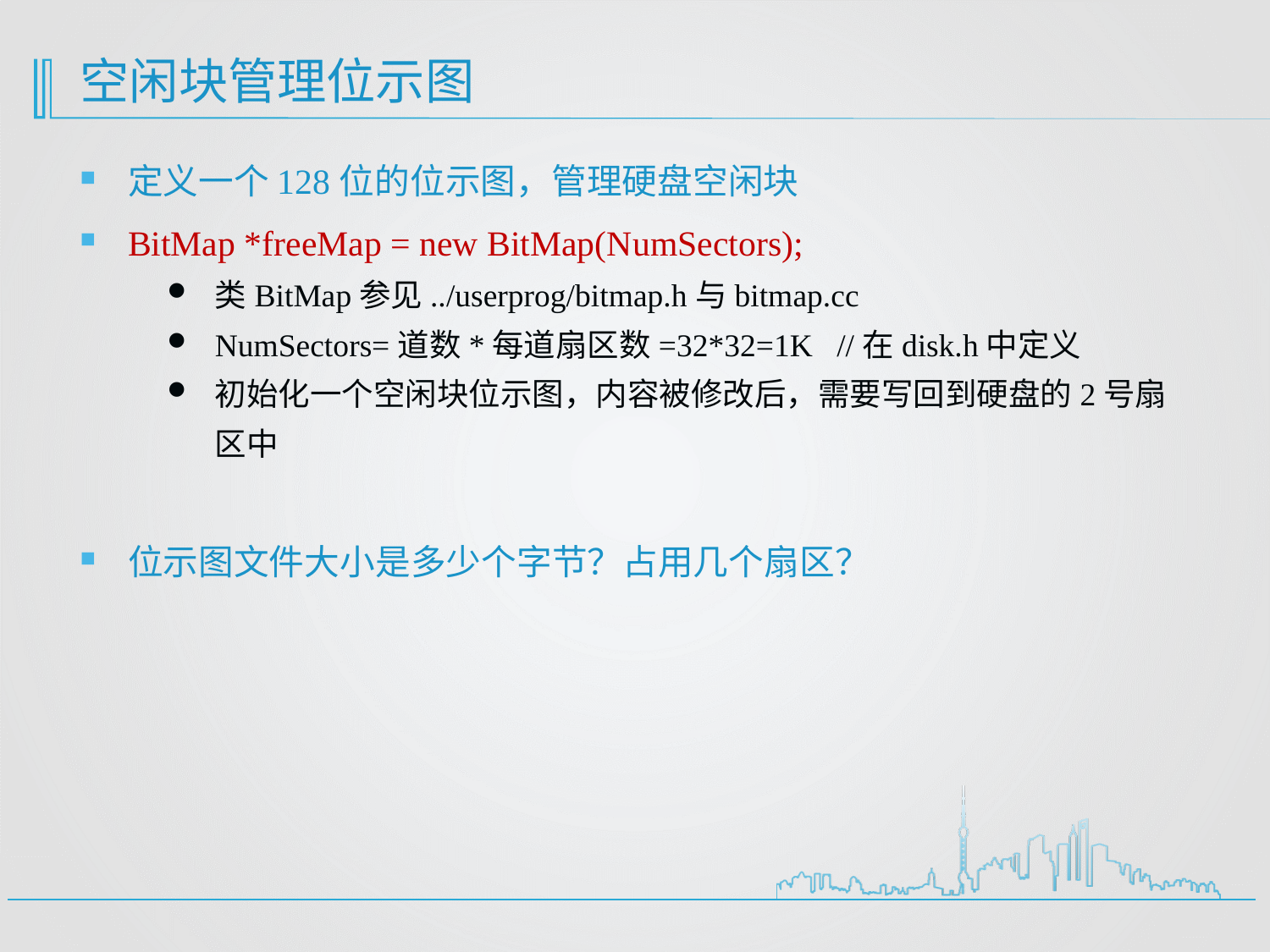

# 空闲块管理位示图
定义一个128位的位示图，管理硬盘空闲块
BitMap *freeMap = new BitMap(NumSectors);
类BitMap参见../userprog/bitmap.h与bitmap.cc
NumSectors=道数*每道扇区数=32*32=1K   //在disk.h中定义
初始化一个空闲块位示图，内容被修改后，需要写回到硬盘的2号扇区中

位示图文件大小是多少个字节？占用几个扇区？